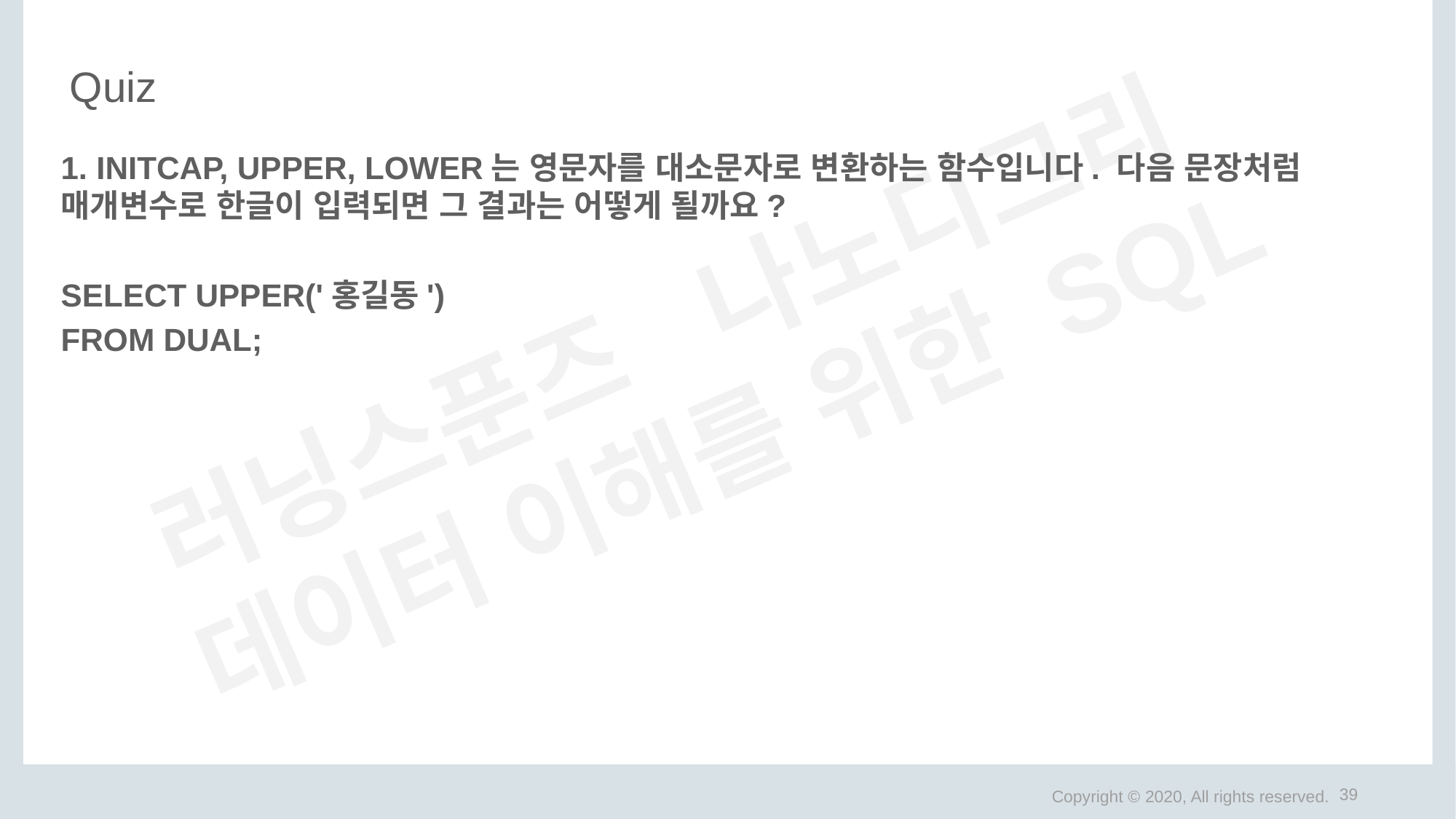

# Quiz
1. INITCAP, UPPER, LOWER는 영문자를 대소문자로 변환하는 함수입니다. 다음 문장처럼 매개변수로 한글이 입력되면 그 결과는 어떻게 될까요?

SELECT UPPER('홍길동')
FROM DUAL;